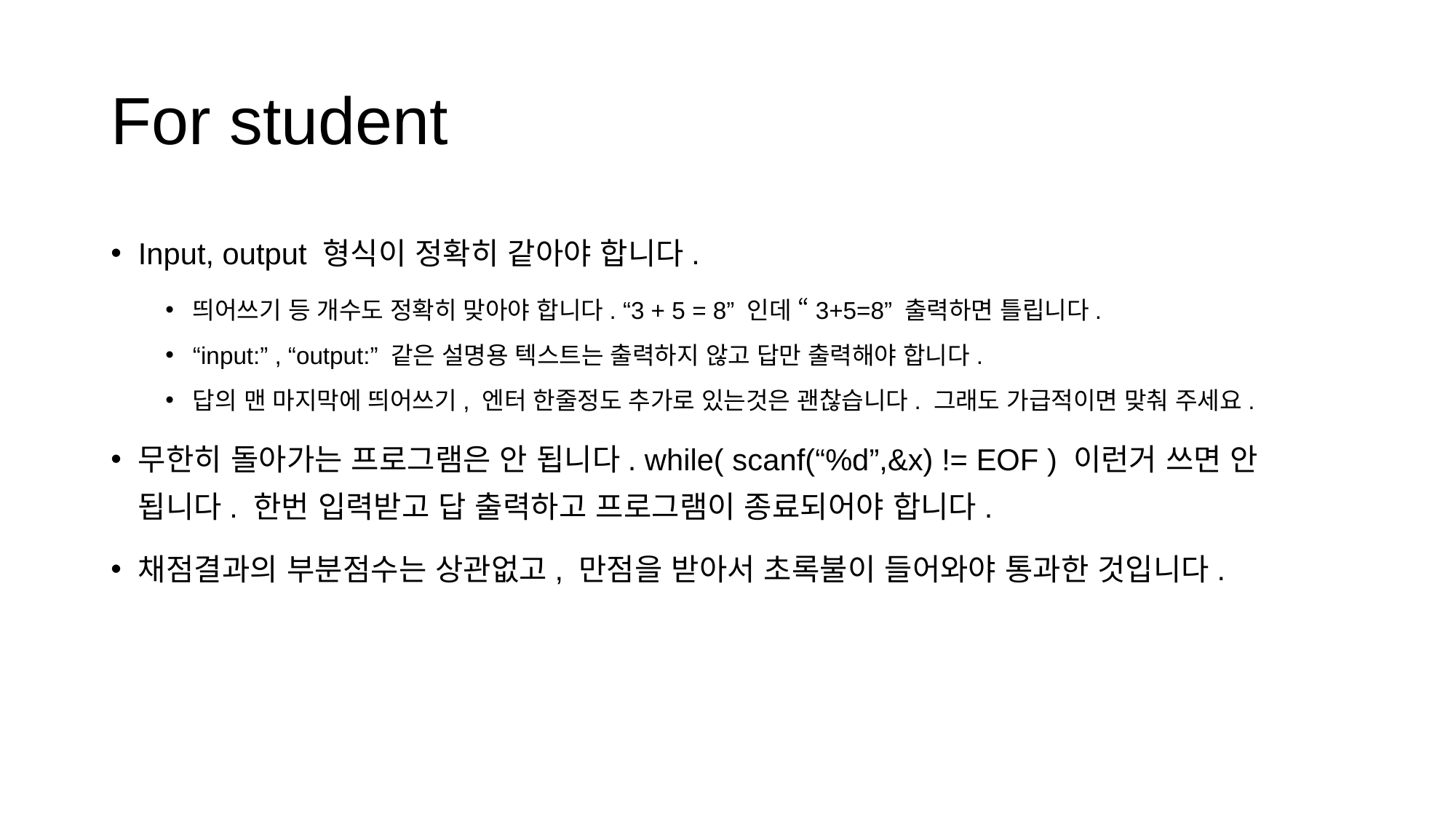

# For student
Input, output 형식이 정확히 같아야 합니다.
띄어쓰기 등 개수도 정확히 맞아야 합니다. “3 + 5 = 8” 인데 “3+5=8” 출력하면 틀립니다.
“input:” , “output:” 같은 설명용 텍스트는 출력하지 않고 답만 출력해야 합니다.
답의 맨 마지막에 띄어쓰기, 엔터 한줄정도 추가로 있는것은 괜찮습니다. 그래도 가급적이면 맞춰 주세요.
무한히 돌아가는 프로그램은 안 됩니다. while( scanf(“%d”,&x) != EOF ) 이런거 쓰면 안 됩니다. 한번 입력받고 답 출력하고 프로그램이 종료되어야 합니다.
채점결과의 부분점수는 상관없고, 만점을 받아서 초록불이 들어와야 통과한 것입니다.